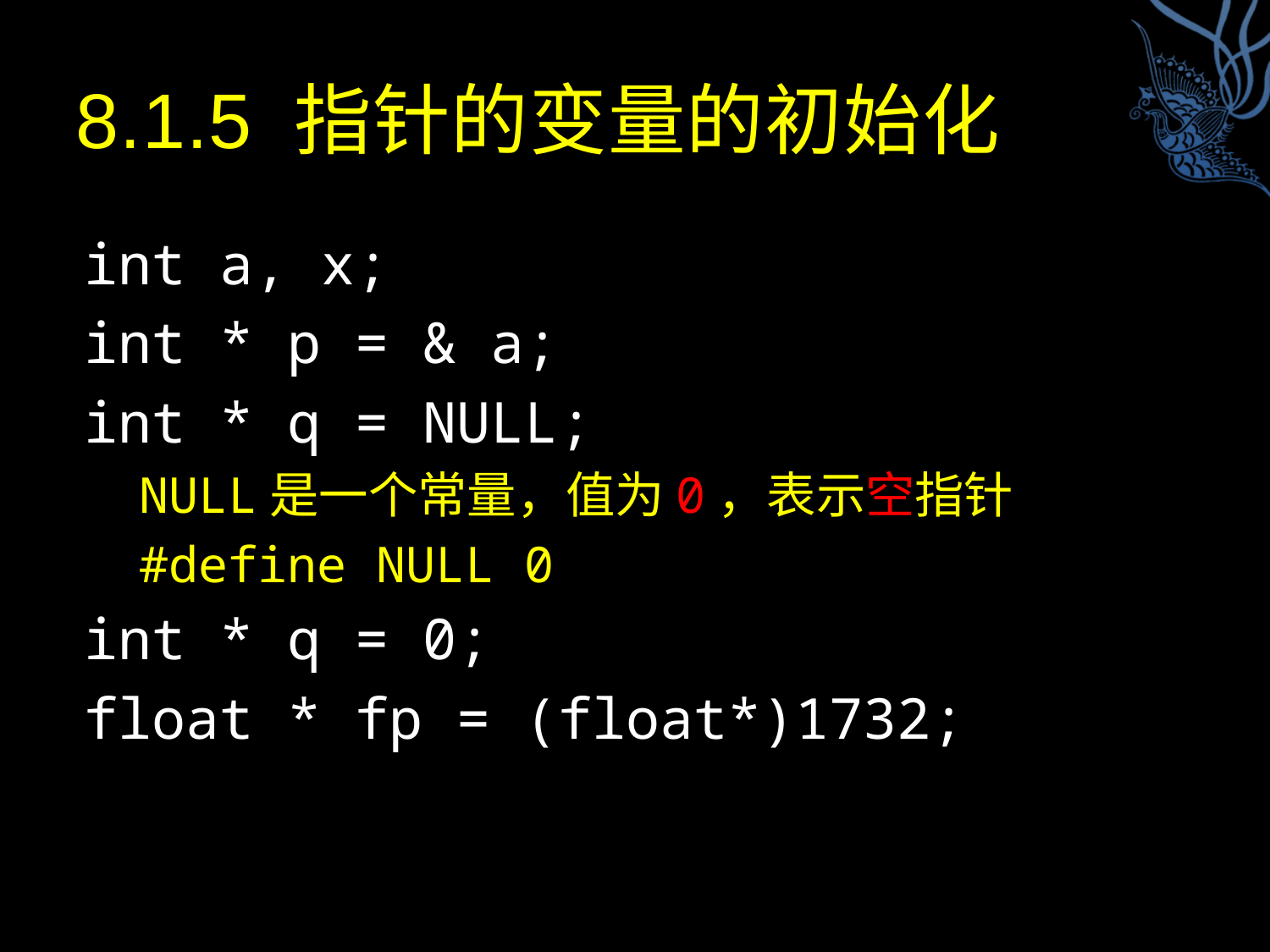

# 8.1.5 指针的变量的初始化
int a, x;
int * p = & a;
int * q = NULL;
NULL是一个常量，值为0，表示空指针
#define NULL 0
int * q = 0;
float * fp = (float*)1732;